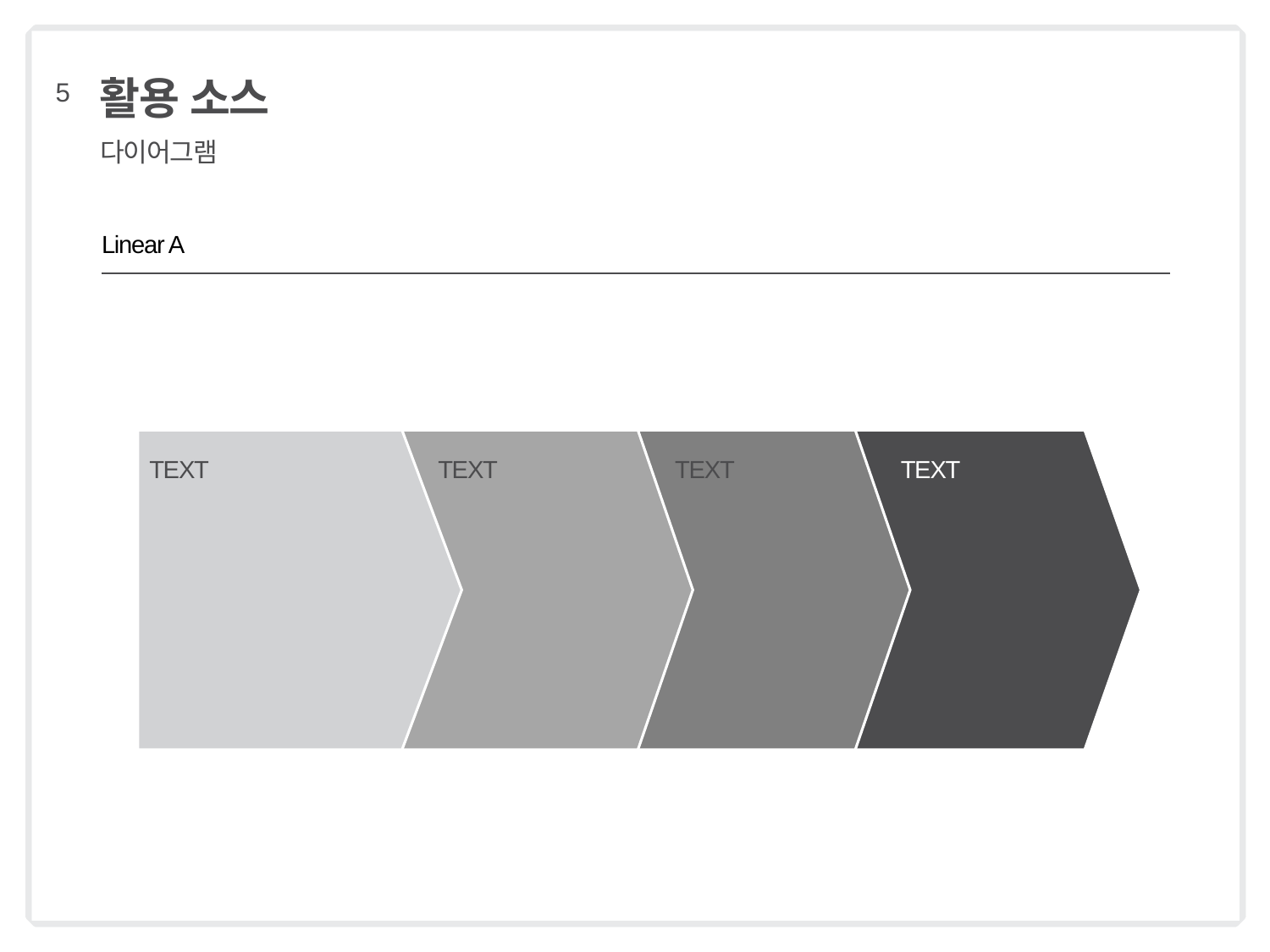

5
# 활용 소스
다이어그램
Linear A

TEXT
TEXT
TEXT
TEXT